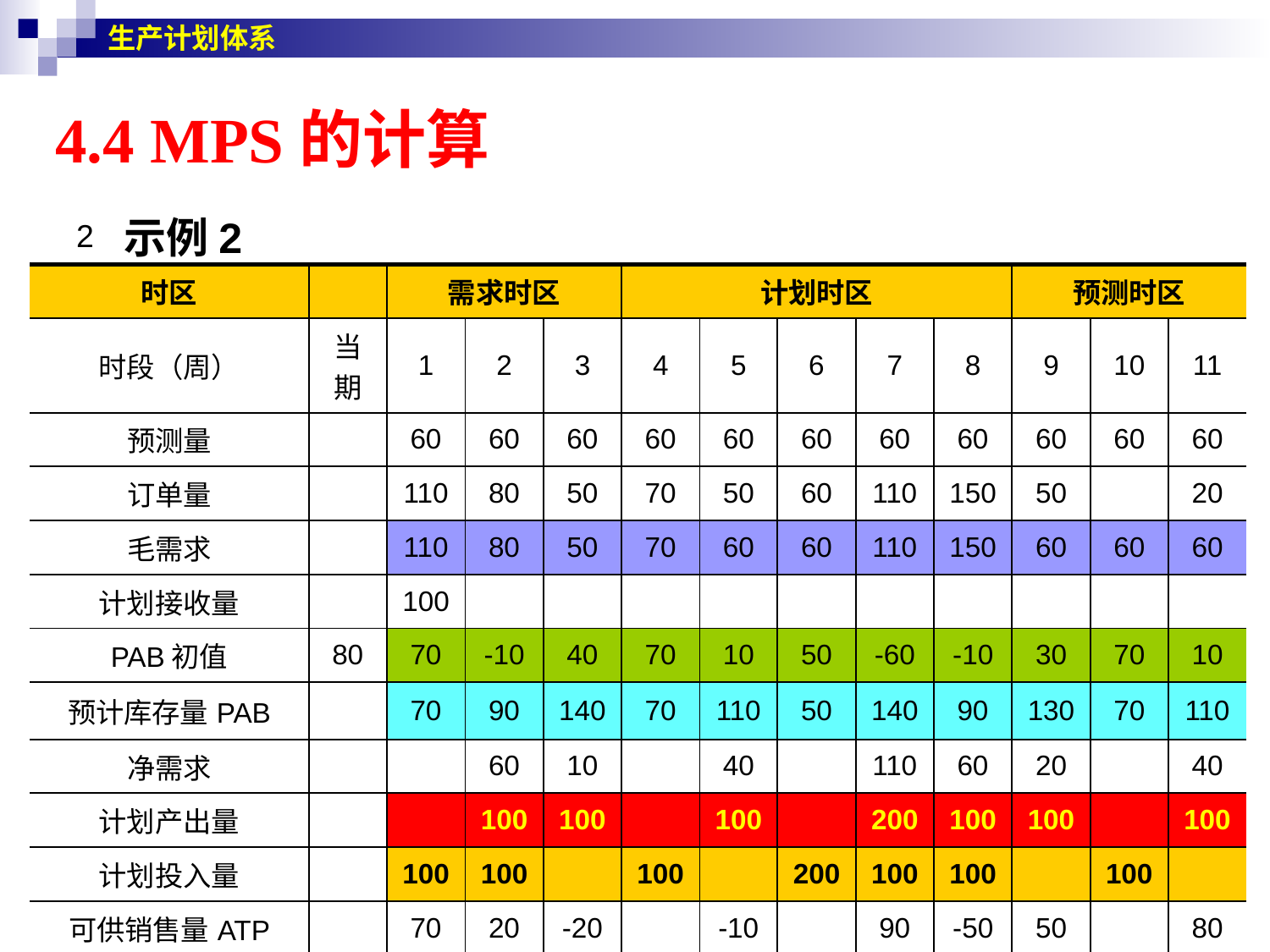

生产计划体系
# 4.4 MPS的计算
示例2
| 时区 |  | 需求时区 |  |  | 计划时区 |  |  |  |  | 预测时区 |  |  |
| --- | --- | --- | --- | --- | --- | --- | --- | --- | --- | --- | --- | --- |
| 时段（周） | 当期 | 1 | 2 | 3 | 4 | 5 | 6 | 7 | 8 | 9 | 10 | 11 |
| 预测量 |  | 60 | 60 | 60 | 60 | 60 | 60 | 60 | 60 | 60 | 60 | 60 |
| 订单量 |  | 110 | 80 | 50 | 70 | 50 | 60 | 110 | 150 | 50 |  | 20 |
| 毛需求 |  | 110 | 80 | 50 | 70 | 60 | 60 | 110 | 150 | 60 | 60 | 60 |
| 计划接收量 |  | 100 |  |  |  |  |  |  |  |  |  |  |
| PAB初值 | 80 | 70 | -10 | 40 | 70 | 10 | 50 | -60 | -10 | 30 | 70 | 10 |
| 预计库存量PAB |  | 70 | 90 | 140 | 70 | 110 | 50 | 140 | 90 | 130 | 70 | 110 |
| 净需求 |  |  | 60 | 10 |  | 40 |  | 110 | 60 | 20 |  | 40 |
| 计划产出量 |  |  | 100 | 100 |  | 100 |  | 200 | 100 | 100 |  | 100 |
| 计划投入量 |  | 100 | 100 |  | 100 |  | 200 | 100 | 100 |  | 100 |  |
| 可供销售量ATP |  | 70 | 20 | -20 |  | -10 |  | 90 | -50 | 50 |  | 80 |